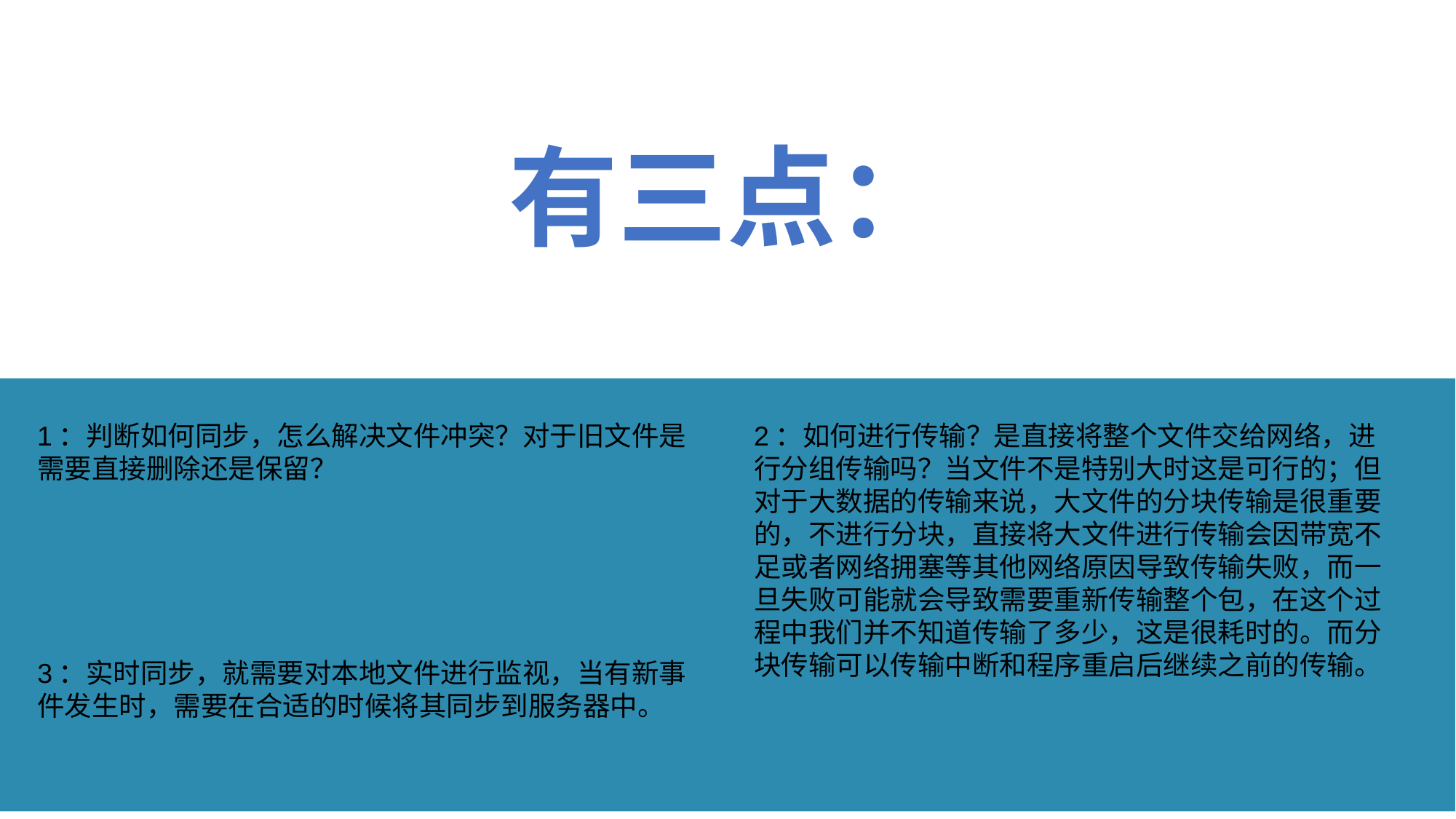

有三点：

1：判断如何同步，怎么解决文件冲突？对于旧文件是需要直接删除还是保留？
2：如何进行传输？是直接将整个文件交给网络，进行分组传输吗？当文件不是特别大时这是可行的；但对于大数据的传输来说，大文件的分块传输是很重要的，不进行分块，直接将大文件进行传输会因带宽不足或者网络拥塞等其他网络原因导致传输失败，而一旦失败可能就会导致需要重新传输整个包，在这个过程中我们并不知道传输了多少，这是很耗时的。而分块传输可以传输中断和程序重启后继续之前的传输。
3：实时同步，就需要对本地文件进行监视，当有新事件发生时，需要在合适的时候将其同步到服务器中。